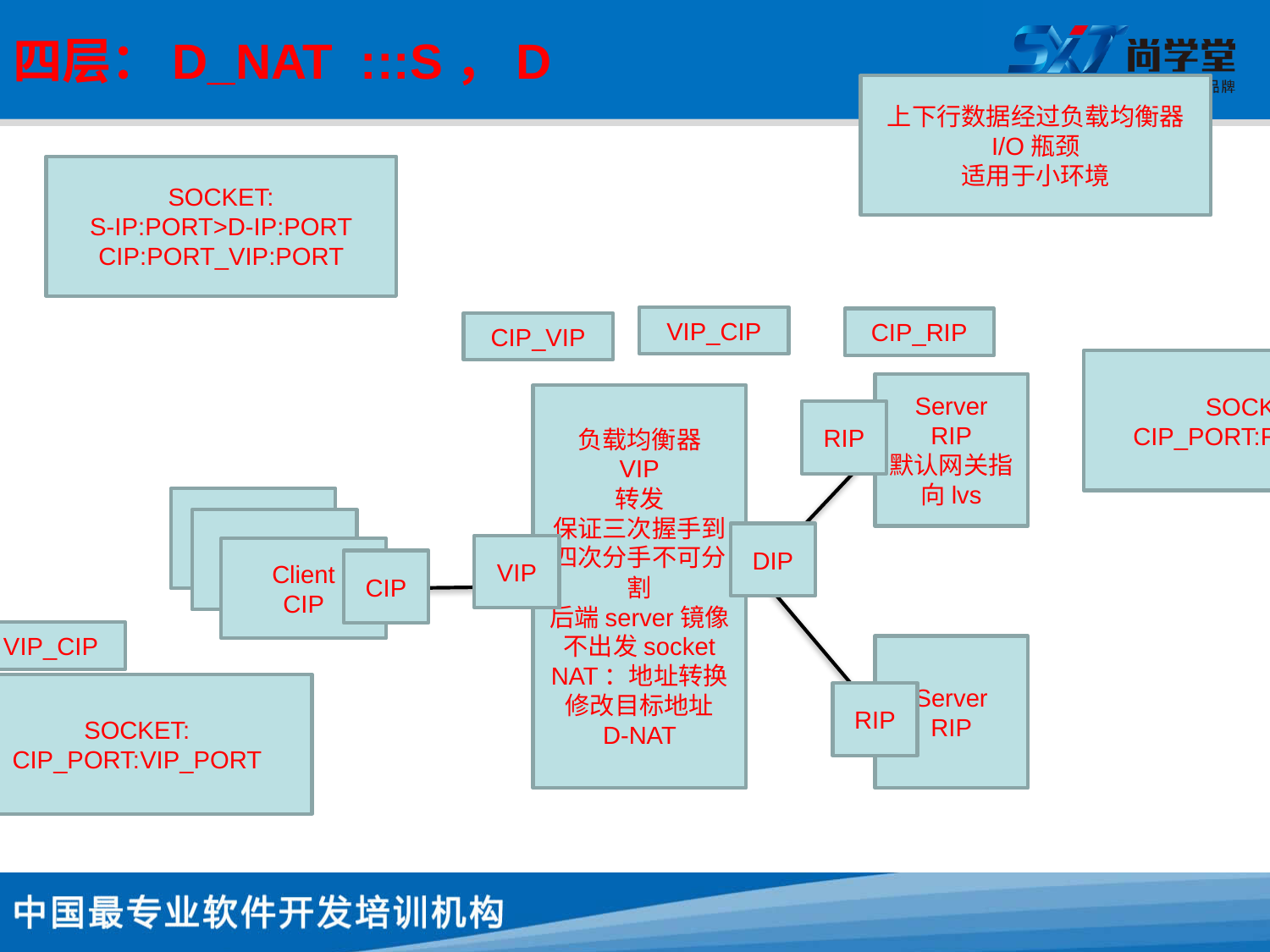

# 四层：D_NAT  :::S，D
上下行数据经过负载均衡器
I/O瓶颈
适用于小环境
SOCKET:
S-IP:PORT>D-IP:PORT
CIP:PORT_VIP:PORT
VIP_CIP
CIP_RIP
CIP_VIP
SOCKET:
CIP_PORT:RIP_PORT
Server
RIP
默认网关指向lvs
负载均衡器
VIP
转发
保证三次握手到四次分手不可分割
后端server镜像
不出发socket
NAT：地址转换
修改目标地址
D-NAT
RIP
Client
Client
DIP
VIP
Client
CIP
CIP
VIP_CIP
Server
RIP
SOCKET:
CIP_PORT:VIP_PORT
RIP